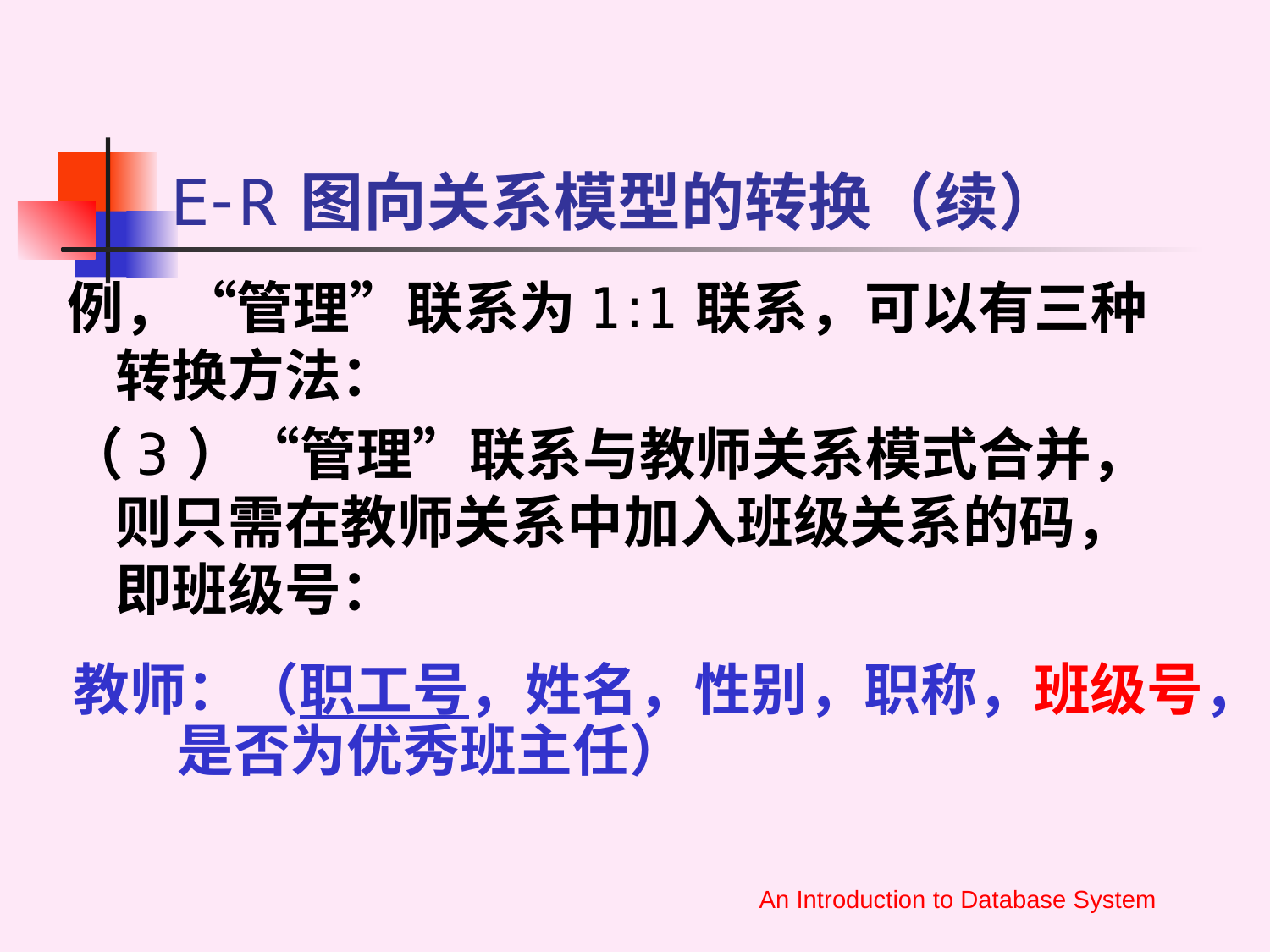

# E-R图向关系模型的转换（续）
例，“管理”联系为1:1联系，可以有三种转换方法：
（3）“管理”联系与教师关系模式合并，则只需在教师关系中加入班级关系的码，即班级号：
教师：（职工号，姓名，性别，职称，班级号，
       是否为优秀班主任）
An Introduction to Database System